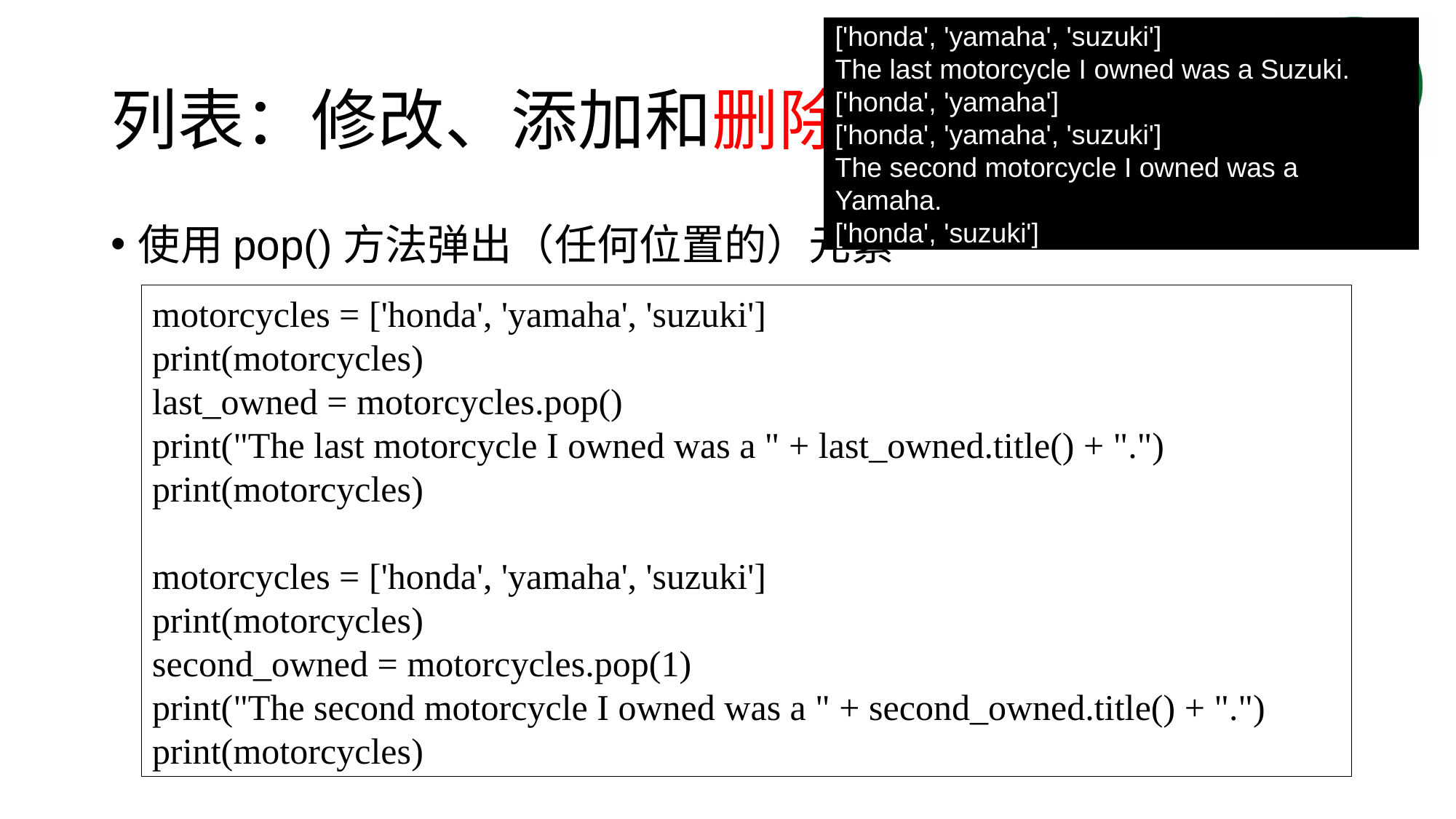

['honda', 'yamaha', 'suzuki']
The last motorcycle I owned was a Suzuki.
['honda', 'yamaha']
['honda', 'yamaha', 'suzuki']
The second motorcycle I owned was a Yamaha.
['honda', 'suzuki']
# 列表：修改、添加和删除元素
4-1.py
使用pop()方法弹出（任何位置的）元素
motorcycles = ['honda', 'yamaha', 'suzuki']
print(motorcycles)
last_owned = motorcycles.pop()
print("The last motorcycle I owned was a " + last_owned.title() + ".")
print(motorcycles)

motorcycles = ['honda', 'yamaha', 'suzuki']
print(motorcycles)
second_owned = motorcycles.pop(1)
print("The second motorcycle I owned was a " + second_owned.title() + ".")
print(motorcycles)